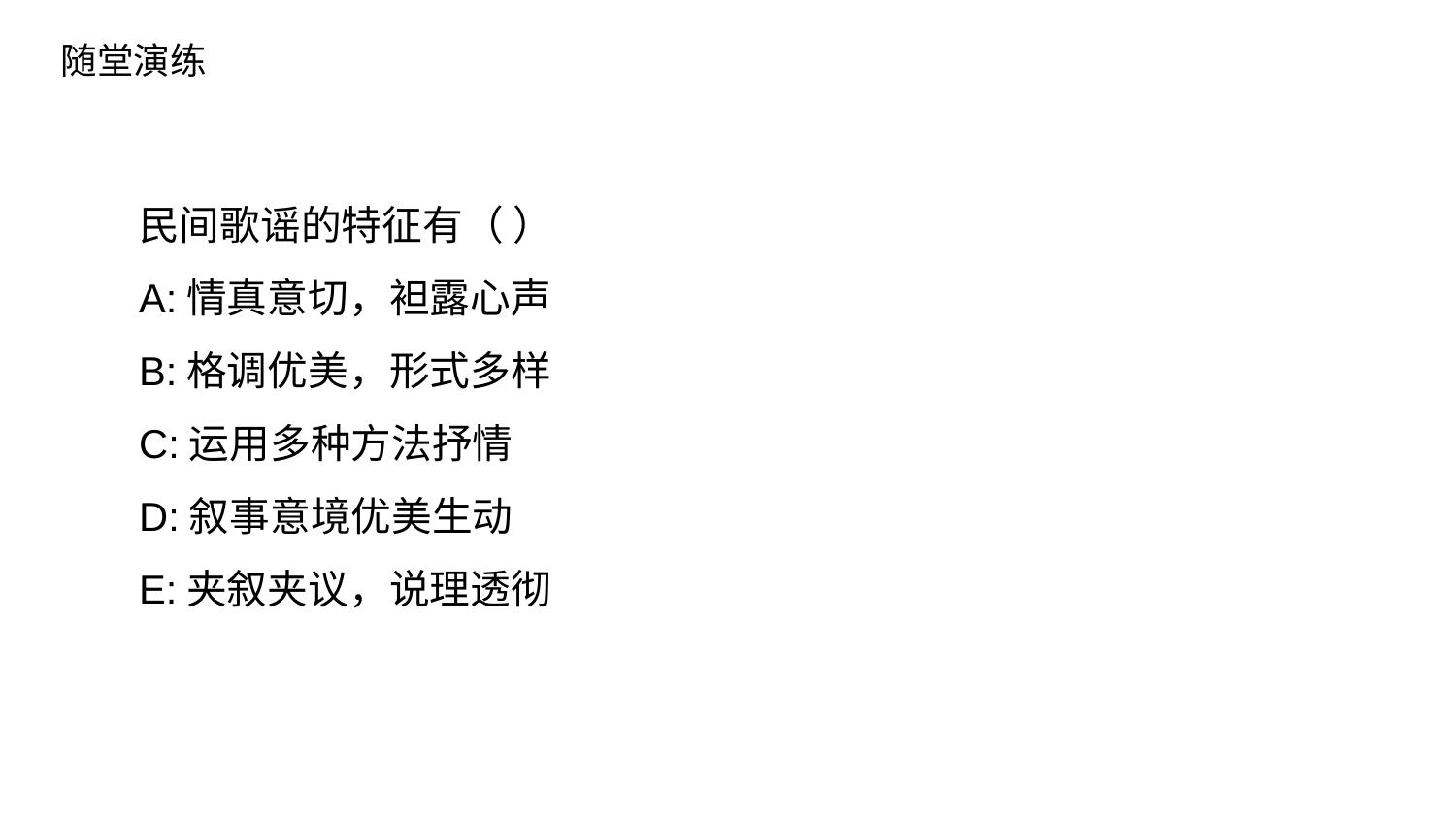

随堂演练
民间歌谣的特征有（ ）
A:情真意切，袒露心声
B:​格调优美，形式多样
C:运用多种方法抒情
D:叙事意境优美生动
E:夹叙夹议，说理透彻